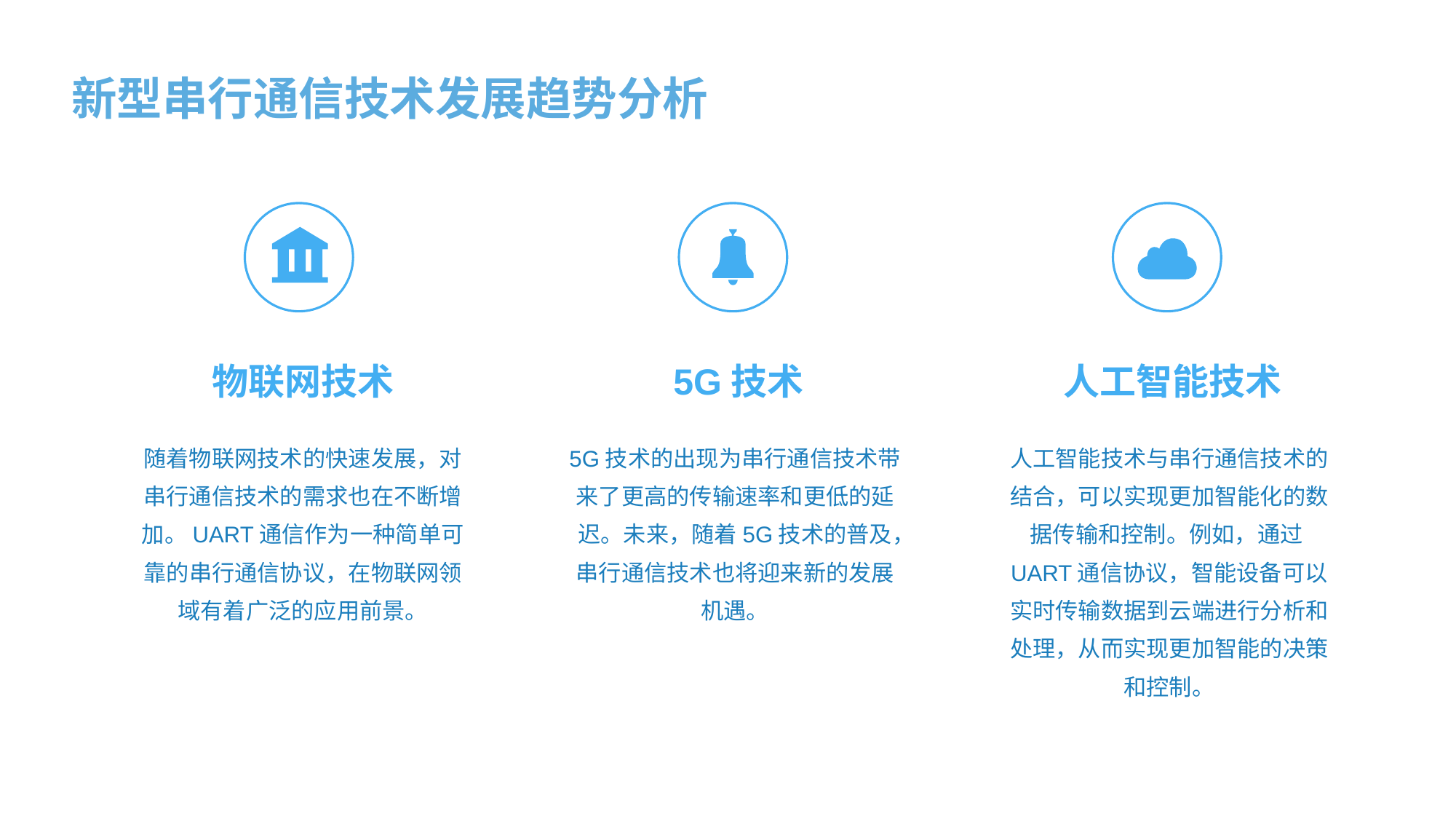

新型串行通信技术发展趋势分析

物联网技术
5G技术
人工智能技术
随着物联网技术的快速发展，对串行通信技术的需求也在不断增加。UART通信作为一种简单可靠的串行通信协议，在物联网领域有着广泛的应用前景。
5G技术的出现为串行通信技术带来了更高的传输速率和更低的延迟。未来，随着5G技术的普及，串行通信技术也将迎来新的发展机遇。
人工智能技术与串行通信技术的结合，可以实现更加智能化的数据传输和控制。例如，通过UART通信协议，智能设备可以实时传输数据到云端进行分析和处理，从而实现更加智能的决策和控制。